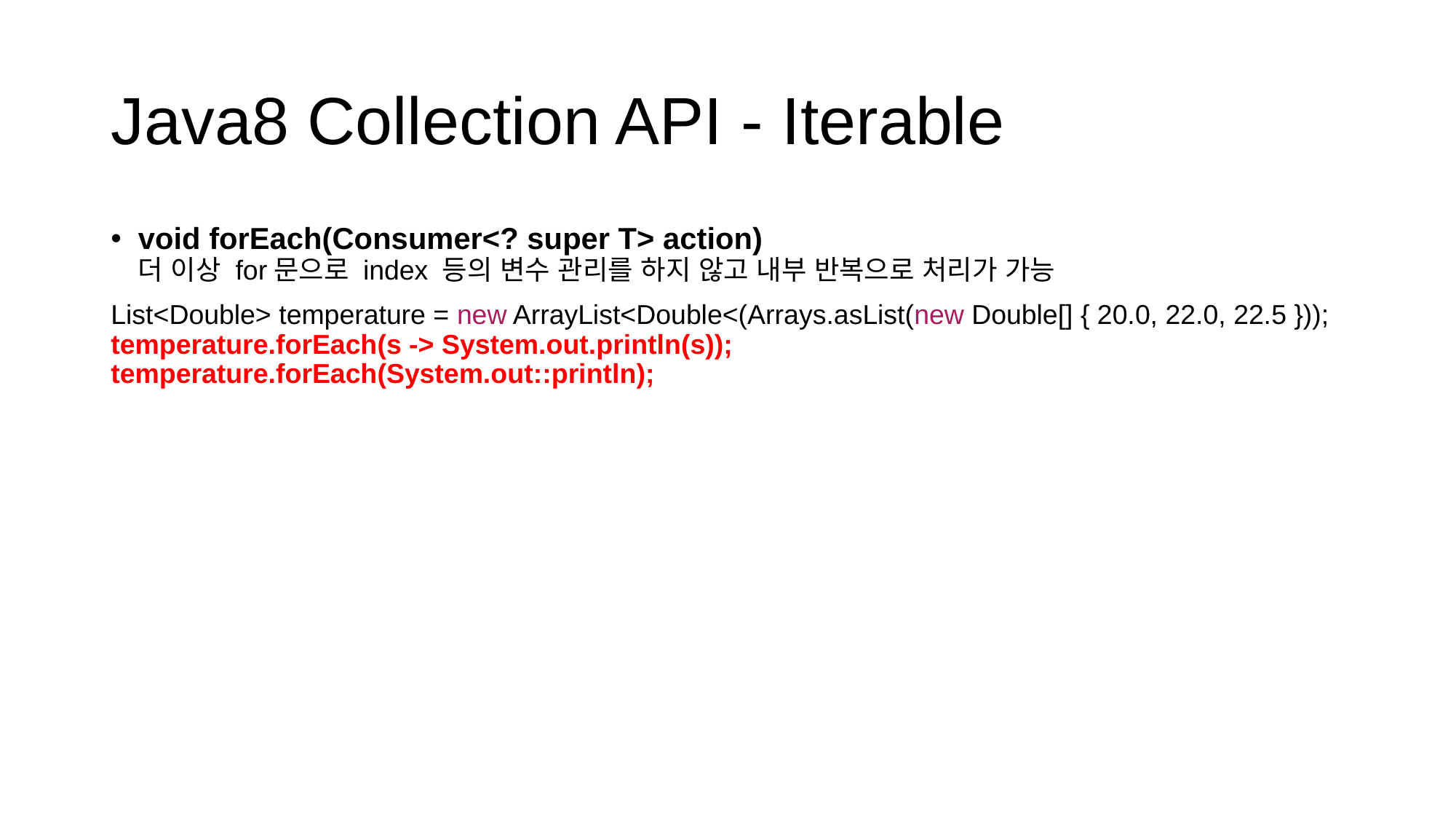

# Java8 Collection API - Iterable
void forEach(Consumer<? super T> action)
더 이상 for문으로 index 등의 변수 관리를 하지 않고 내부 반복으로 처리가 가능
List<Double> temperature = new ArrayList<Double<(Arrays.asList(new Double[] { 20.0, 22.0, 22.5 }));
temperature.forEach(s -> System.out.println(s));
temperature.forEach(System.out::println);